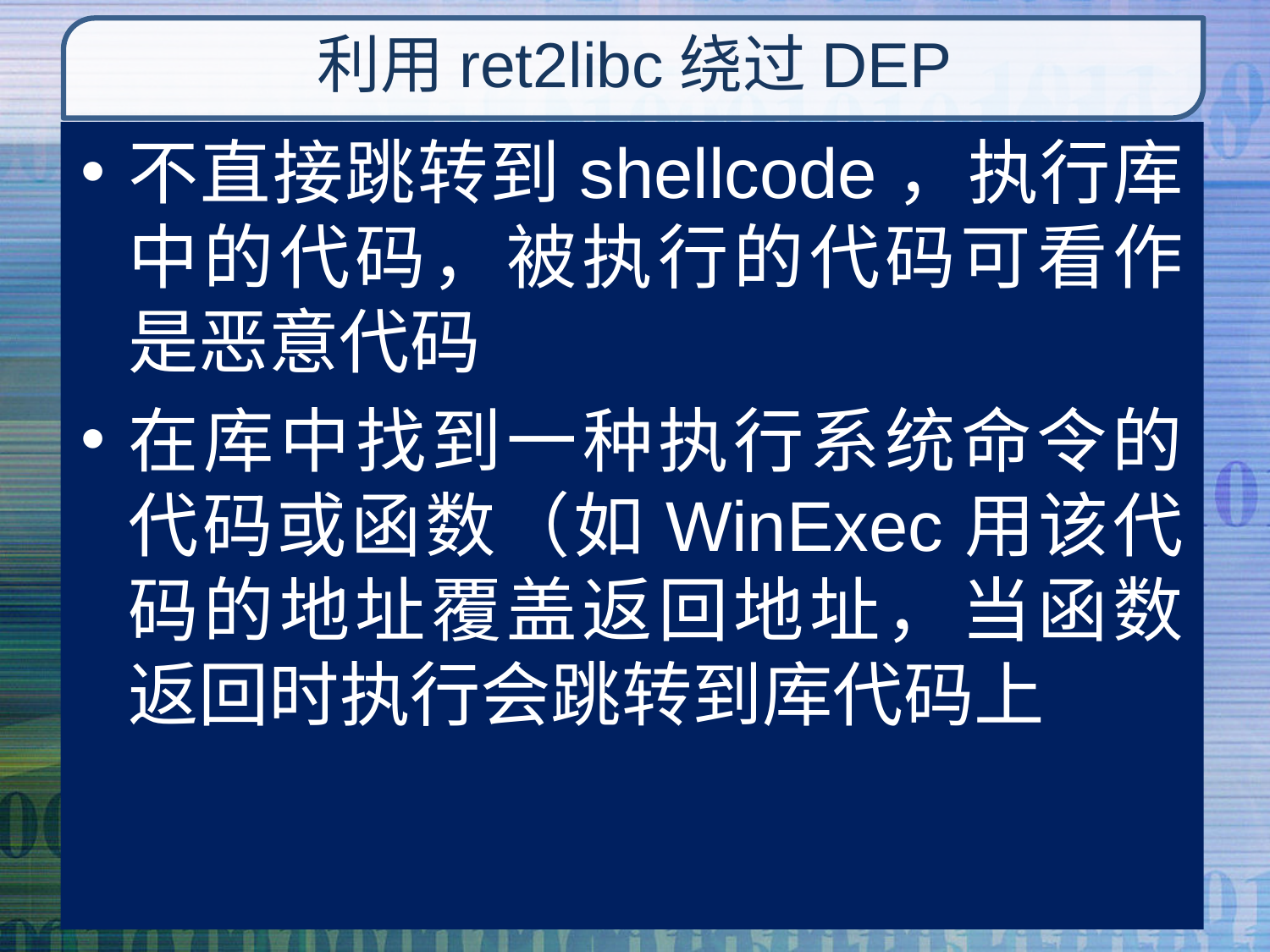

# 利用ret2libc绕过DEP
不直接跳转到shellcode，执行库中的代码，被执行的代码可看作是恶意代码
在库中找到一种执行系统命令的代码或函数（如WinExec用该代码的地址覆盖返回地址，当函数返回时执行会跳转到库代码上